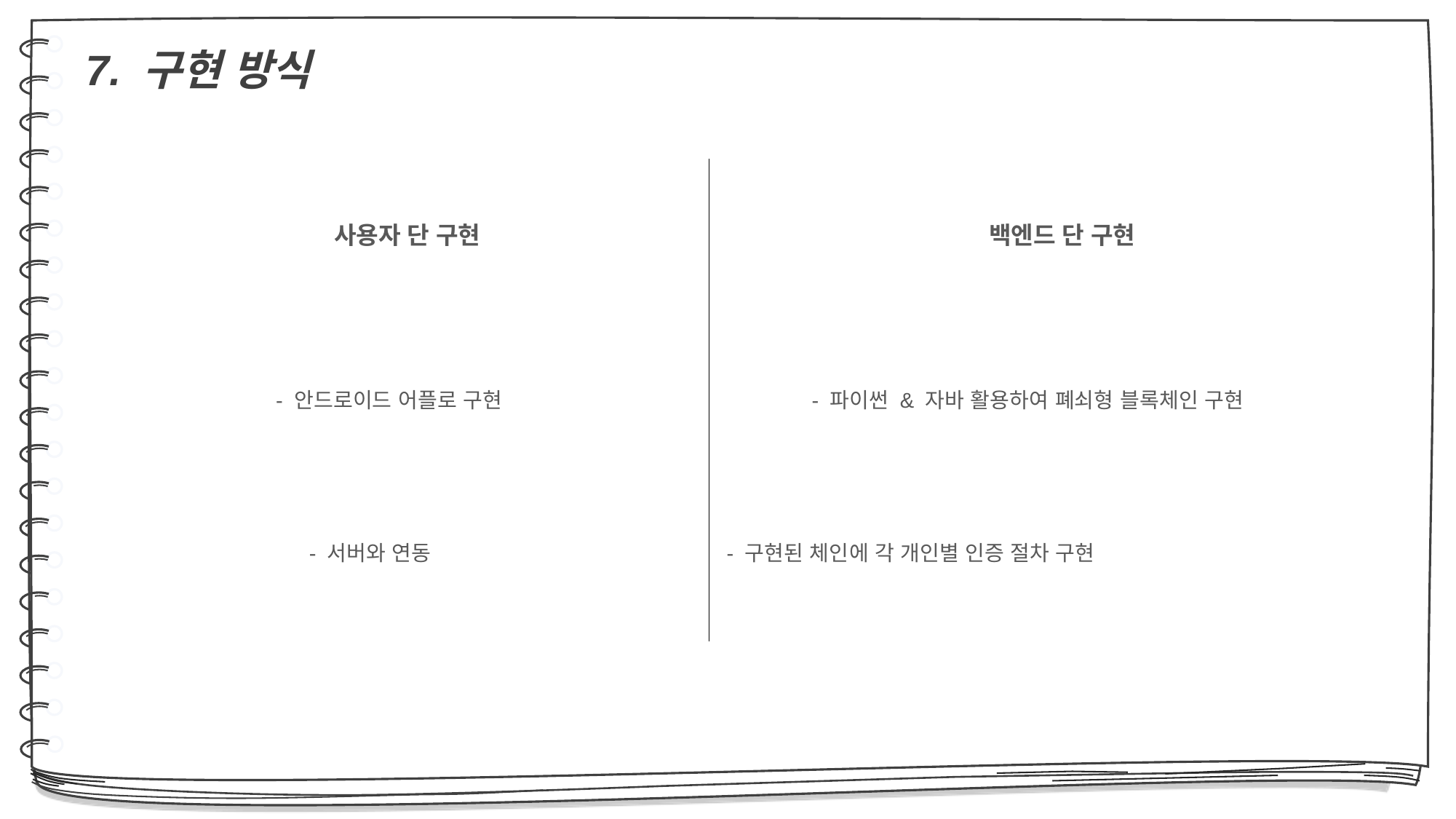

7. 구현 방식

	 	사용자 단 구현					백엔드 단 구현

	        - 안드로이드 어플로 구현			      - 파이썬 & 자바 활용하여 폐쇠형 블록체인 구현

	              - 서버와 연동		     	          - 구현된 체인에 각 개인별 인증 절차 구현